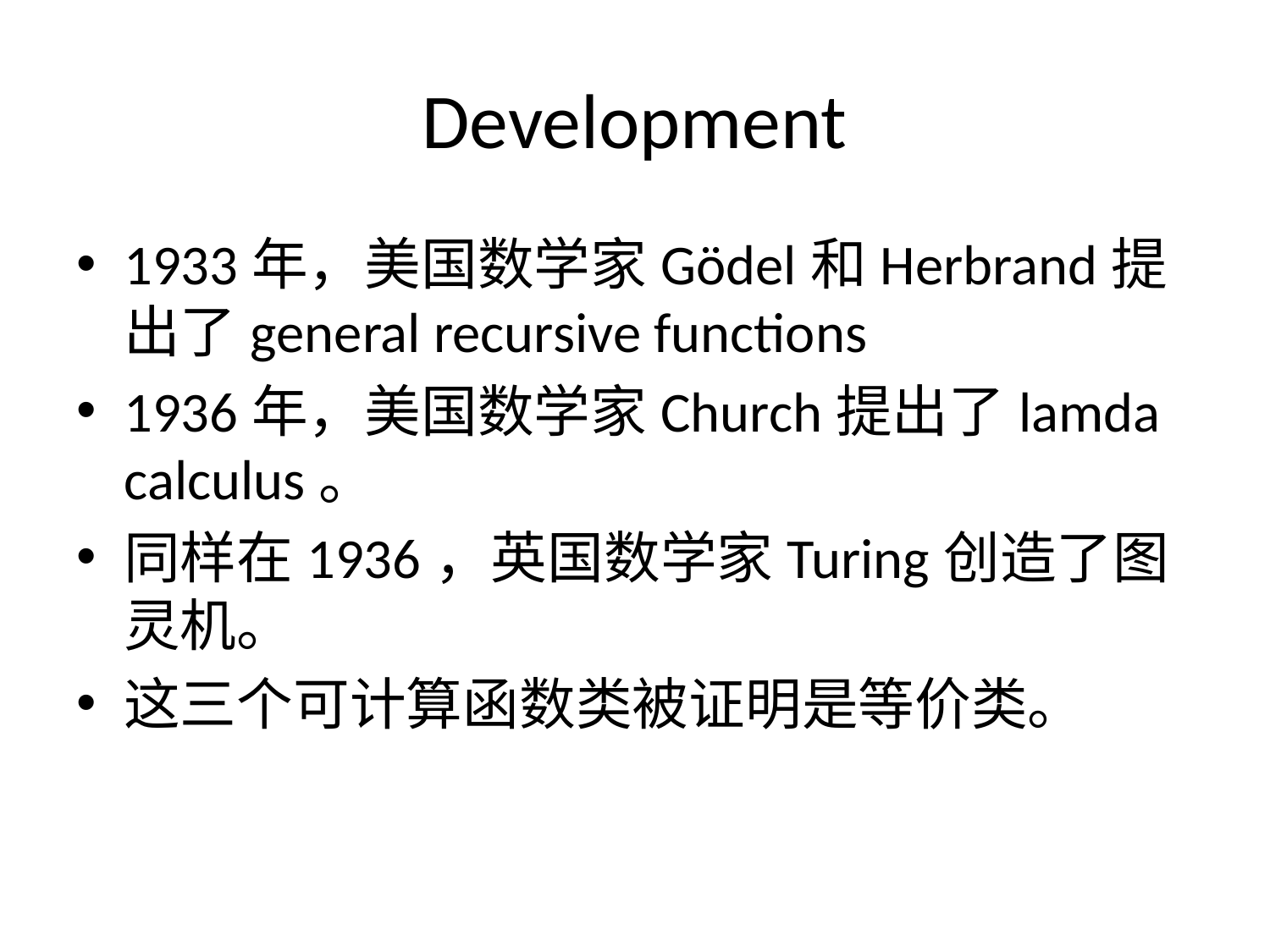

# Development
1933年，美国数学家Gödel和Herbrand提出了general recursive functions
1936年，美国数学家Church提出了lamda calculus。
同样在1936，英国数学家Turing创造了图灵机。
这三个可计算函数类被证明是等价类。